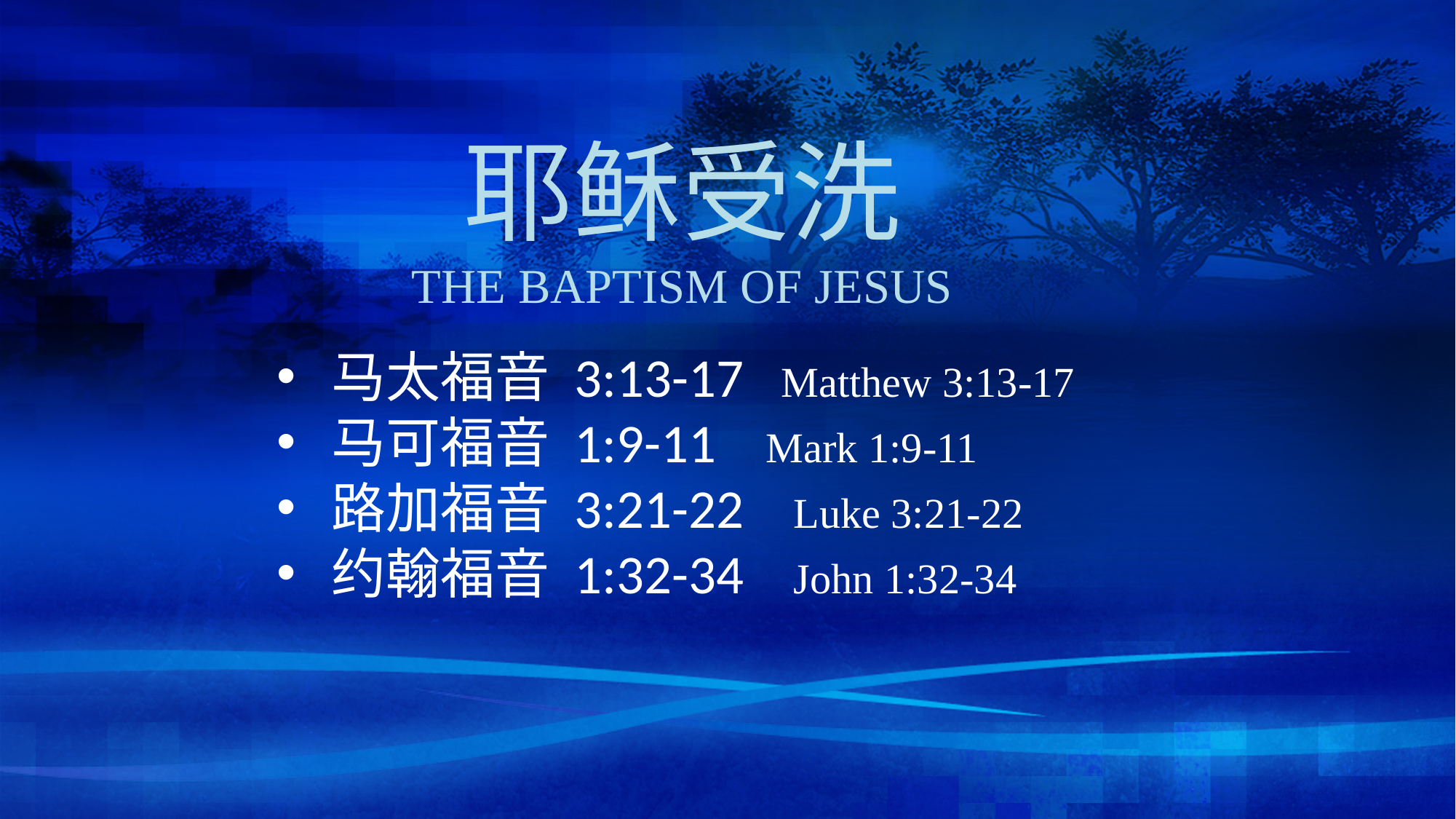

耶稣受洗
THE BAPTISM OF JESUS

马太福音 3:13-17   Matthew 3:13-17
马可福音 1:9-11    Mark 1:9-11
路加福音 3:21-22    Luke 3:21-22
约翰福音 1:32-34    John 1:32-34